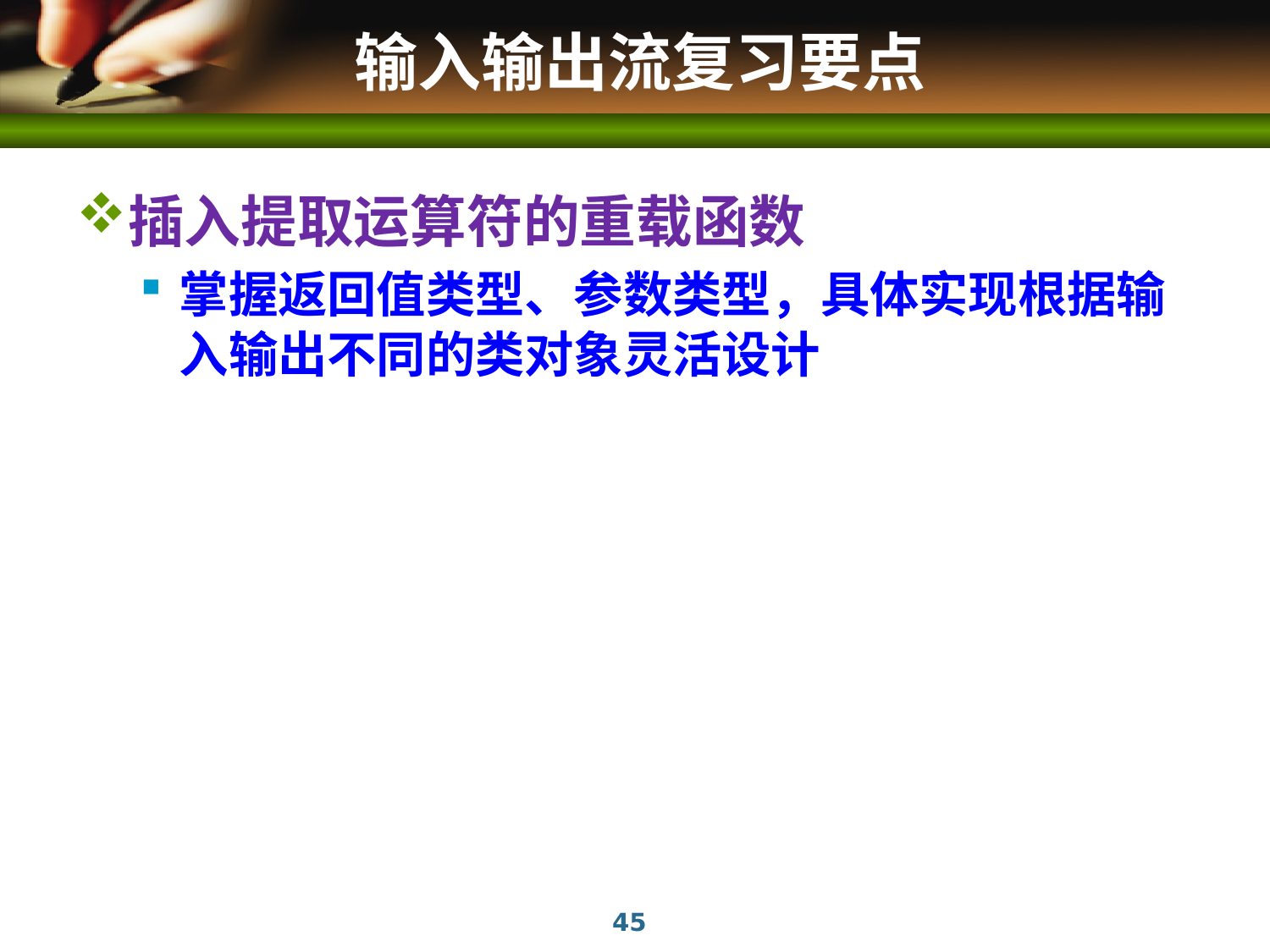

# 输入输出流复习要点
插入提取运算符的重载函数
掌握返回值类型、参数类型，具体实现根据输入输出不同的类对象灵活设计

45